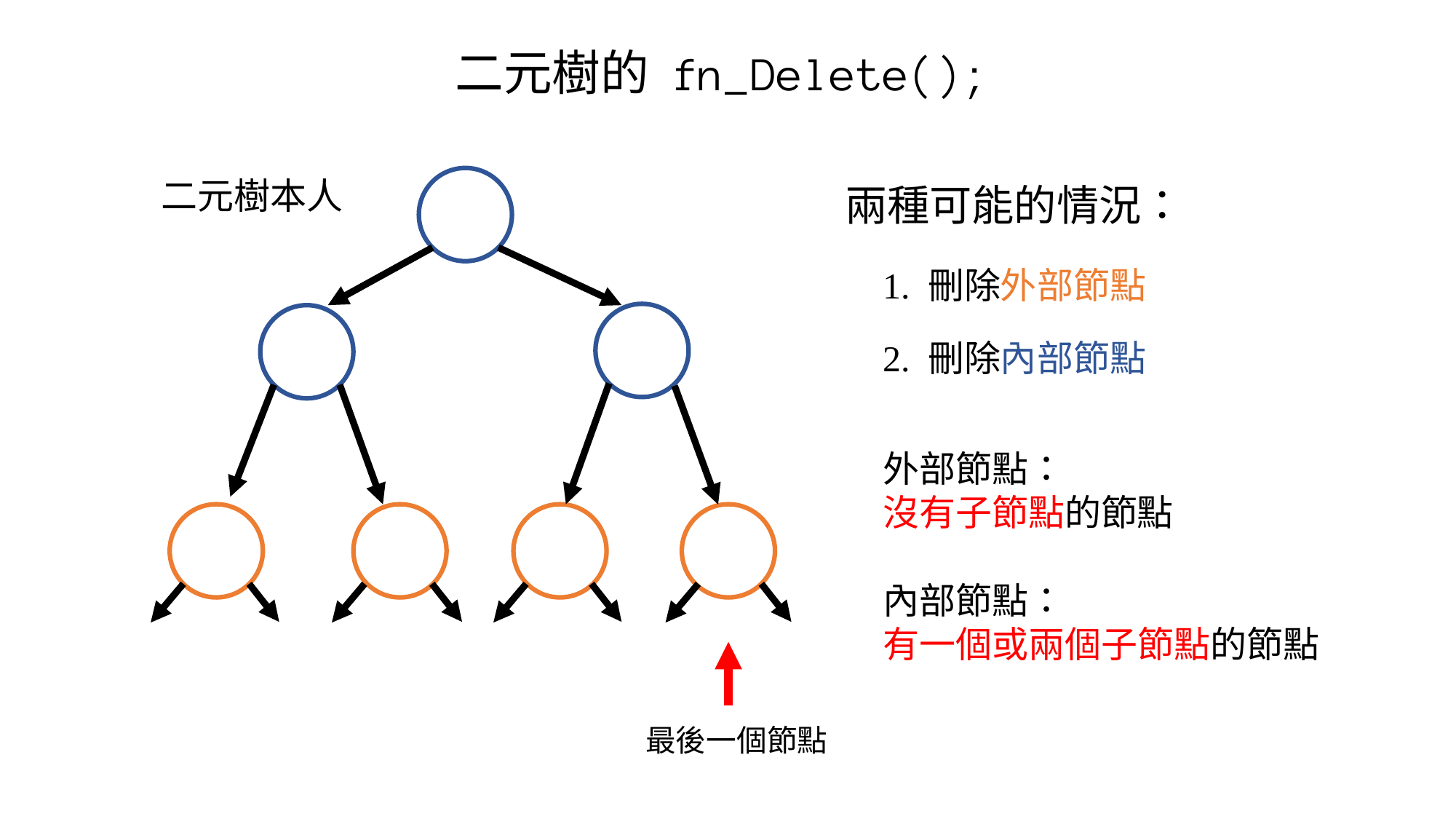

二元樹的 fn_Delete();
二元樹本人

兩種可能的情況：
1. 刪除外部節點
2. 刪除內部節點
外部節點：
沒有子節點的節點
內部節點：
有一個或兩個子節點的節點
最後一個節點